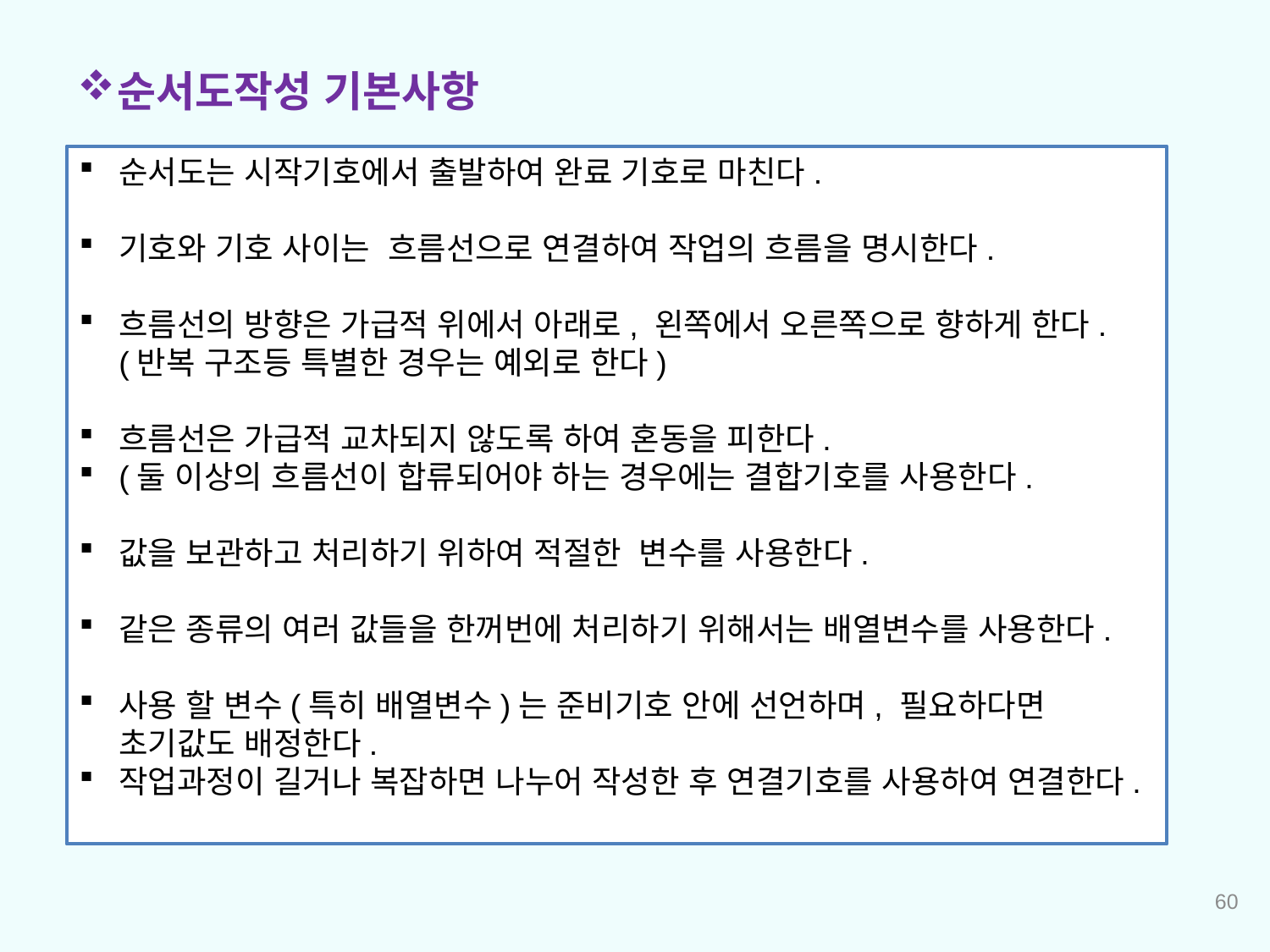

순서도작성 기본사항
순서도는 시작기호에서 출발하여 완료 기호로 마친다.

기호와 기호 사이는  흐름선으로 연결하여 작업의 흐름을 명시한다.

흐름선의 방향은 가급적 위에서 아래로, 왼쪽에서 오른쪽으로 향하게 한다. (반복 구조등 특별한 경우는 예외로 한다)

흐름선은 가급적 교차되지 않도록 하여 혼동을 피한다.
(둘 이상의 흐름선이 합류되어야 하는 경우에는 결합기호를 사용한다.

값을 보관하고 처리하기 위하여 적절한  변수를 사용한다.

같은 종류의 여러 값들을 한꺼번에 처리하기 위해서는 배열변수를 사용한다.

사용 할 변수(특히 배열변수)는 준비기호 안에 선언하며, 필요하다면 초기값도 배정한다.
작업과정이 길거나 복잡하면 나누어 작성한 후 연결기호를 사용하여 연결한다.

60